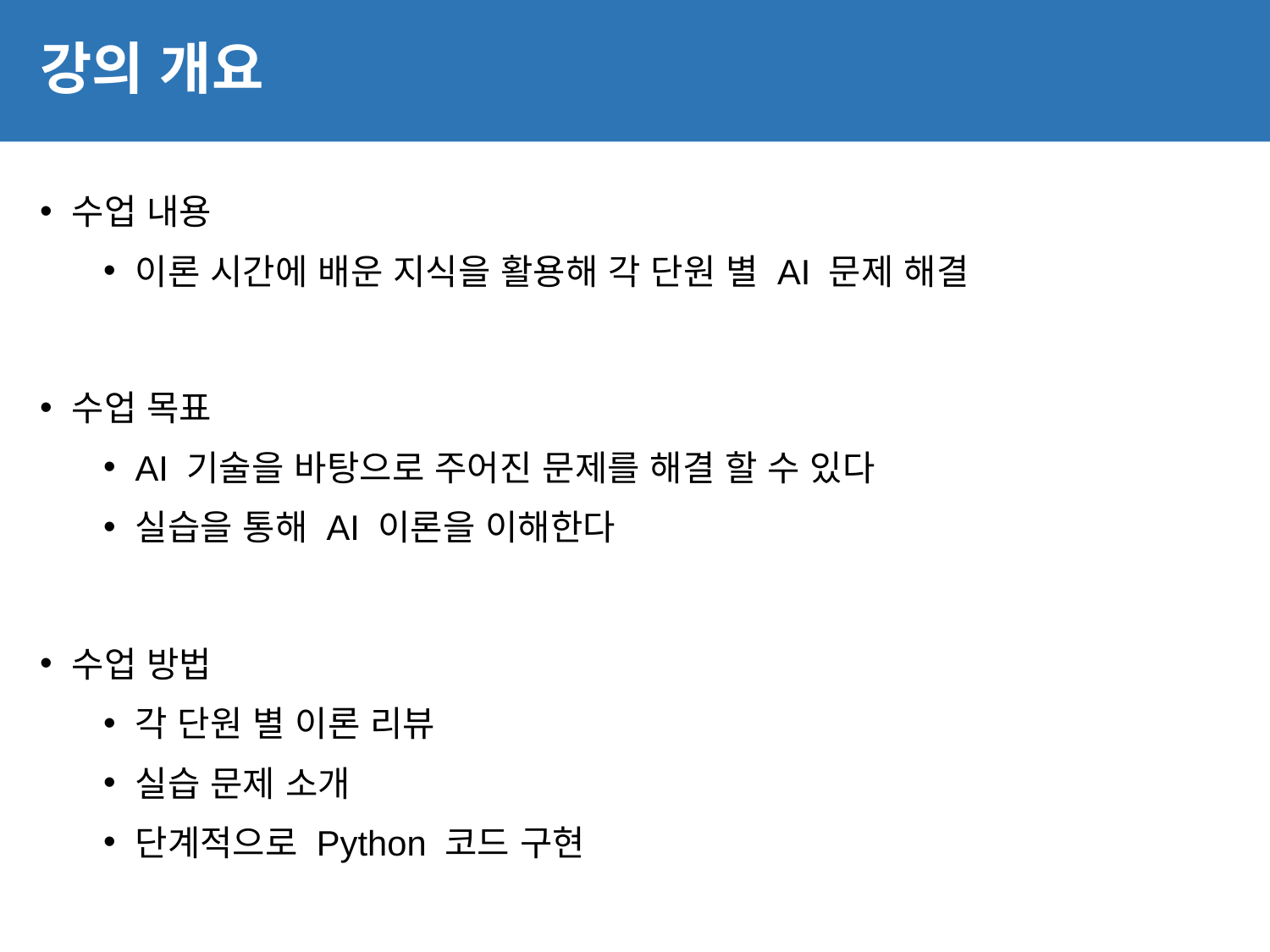

# 강의 개요
3
수업 내용
이론 시간에 배운 지식을 활용해 각 단원 별 AI 문제 해결

수업 목표
AI 기술을 바탕으로 주어진 문제를 해결 할 수 있다
실습을 통해 AI 이론을 이해한다

수업 방법
각 단원 별 이론 리뷰
실습 문제 소개
단계적으로 Python 코드 구현